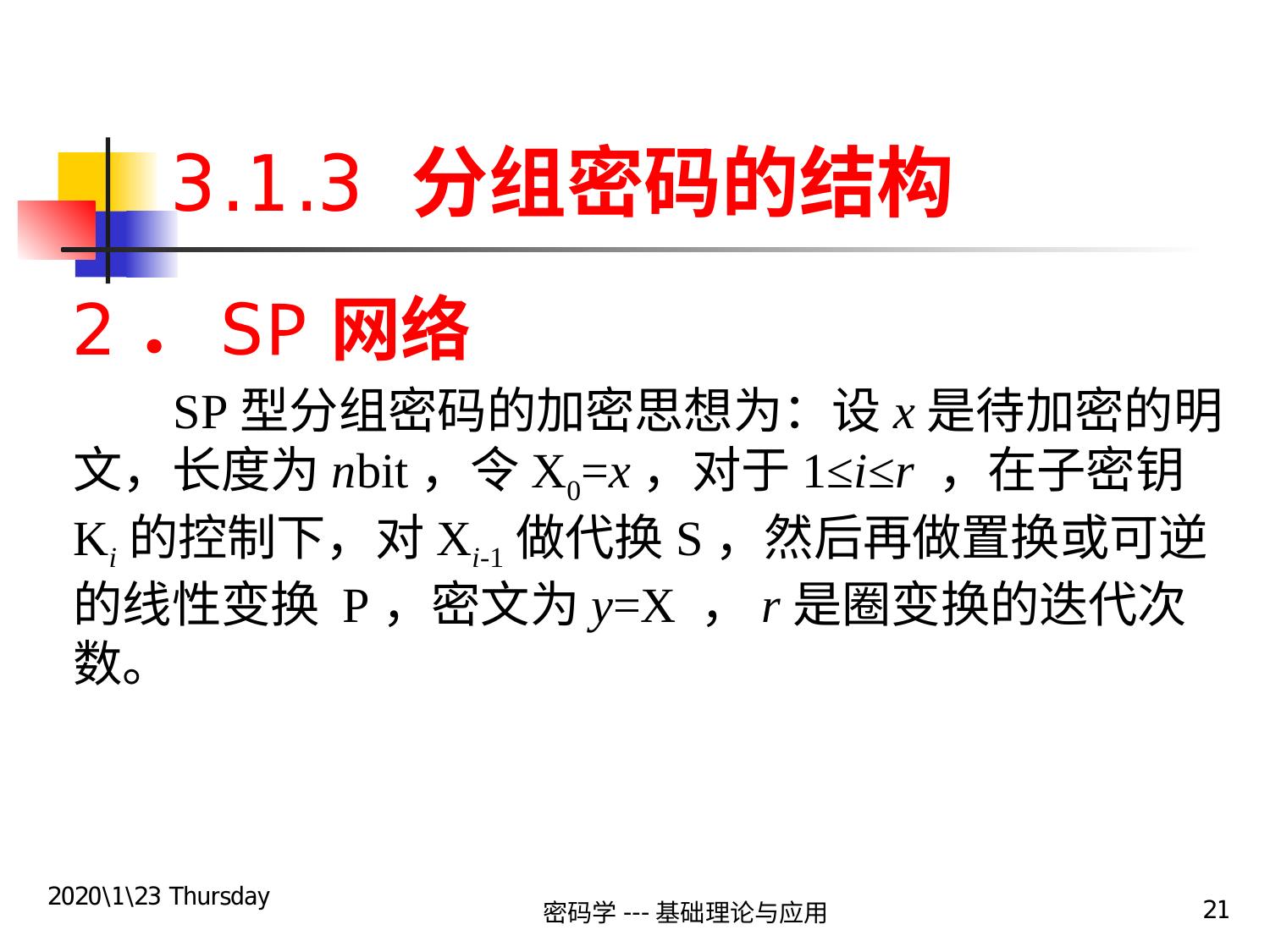

# 3.1.3 分组密码的结构
2．SP网络
SP型分组密码的加密思想为：设x是待加密的明文，长度为nbit，令X0=x，对于1≤i≤r ，在子密钥Ki的控制下，对Xi-1做代换S，然后再做置换或可逆的线性变换 P，密文为y=X ，r是圈变换的迭代次数。
2020\1\23 Thursday
21
密码学---基础理论与应用